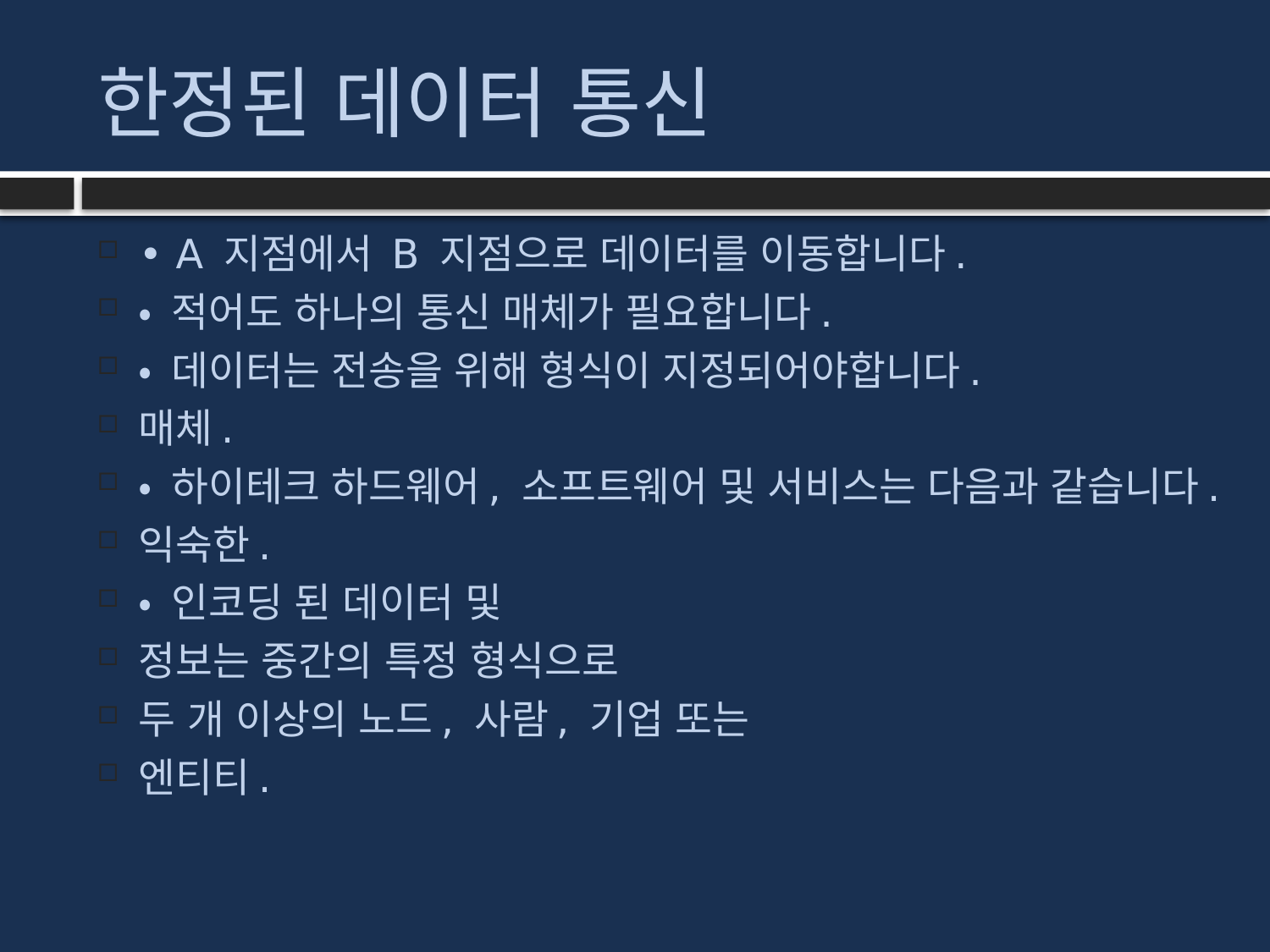

# 한정된 데이터 통신
• A 지점에서 B 지점으로 데이터를 이동합니다.
• 적어도 하나의 통신 매체가 필요합니다.
• 데이터는 전송을 위해 형식이 지정되어야합니다.
매체.
• 하이테크 하드웨어, 소프트웨어 및 서비스는 다음과 같습니다.
익숙한.
• 인코딩 된 데이터 및
정보는 중간의 특정 형식으로
두 개 이상의 노드, 사람, 기업 또는
엔티티.